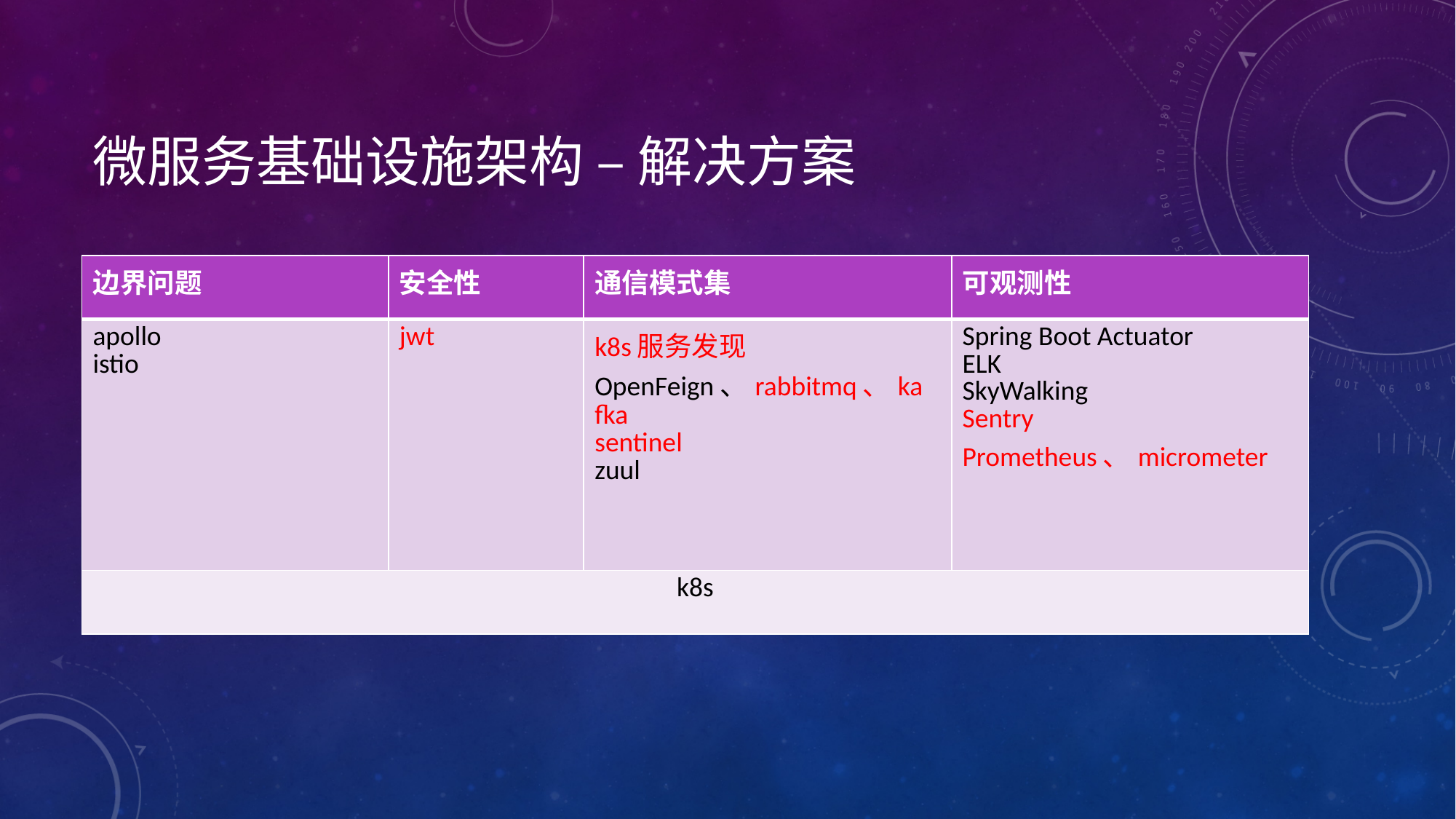

# 微服务基础设施架构 – 解决方案
| 边界问题 | 安全性 | 通信模式集 | 可观测性 |
| --- | --- | --- | --- |
| apollo istio | jwt | k8s服务发现 OpenFeign、rabbitmq、kafka sentinel zuul | Spring Boot Actuator ELK SkyWalking Sentry Prometheus、micrometer |
| k8s |  |  |  |